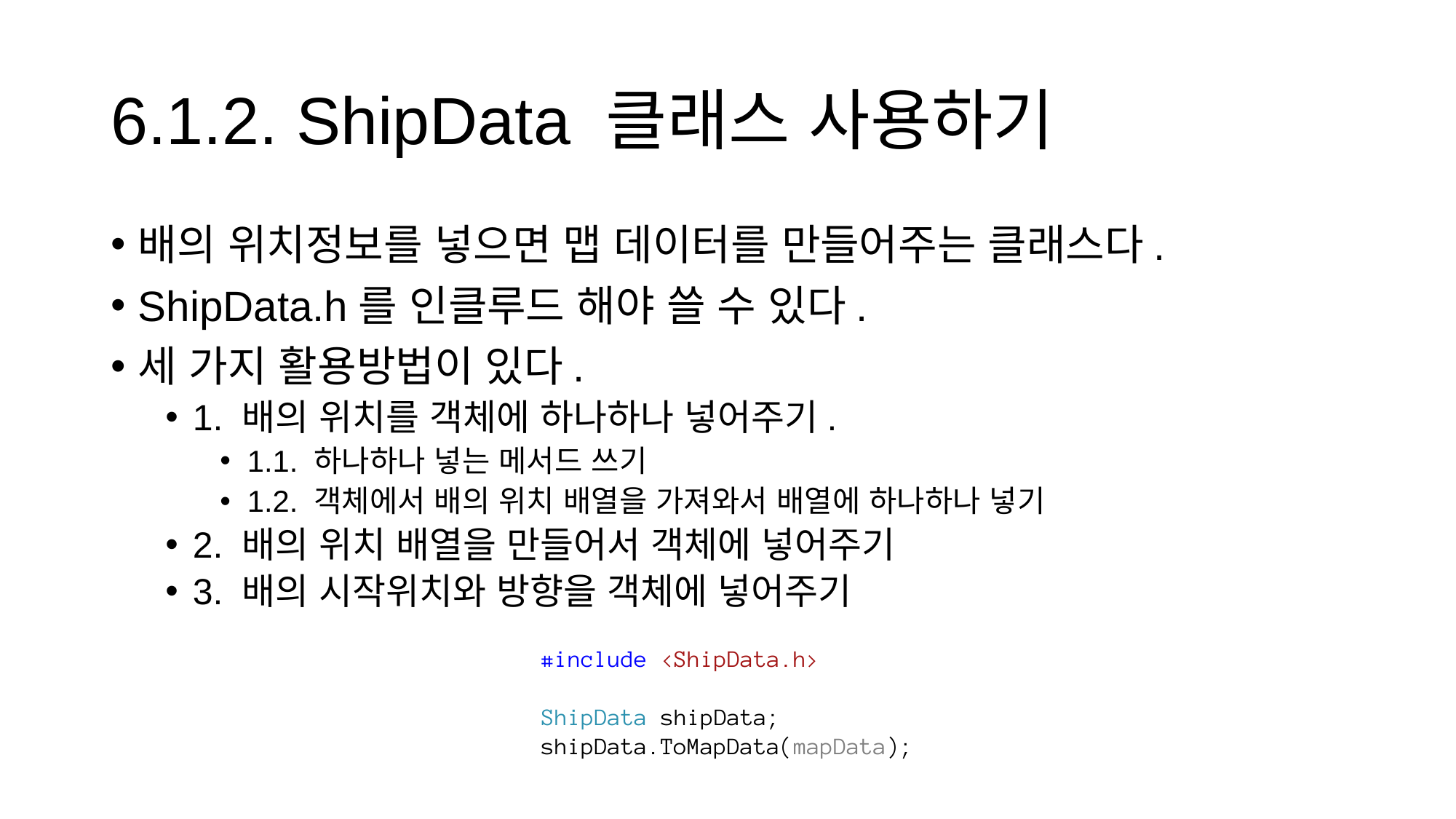

# 6.1.2. ShipData 클래스 사용하기
배의 위치정보를 넣으면 맵 데이터를 만들어주는 클래스다.
ShipData.h를 인클루드 해야 쓸 수 있다.
세 가지 활용방법이 있다.
1. 배의 위치를 객체에 하나하나 넣어주기.
1.1. 하나하나 넣는 메서드 쓰기
1.2. 객체에서 배의 위치 배열을 가져와서 배열에 하나하나 넣기
2. 배의 위치 배열을 만들어서 객체에 넣어주기
3. 배의 시작위치와 방향을 객체에 넣어주기
#include <ShipData.h>

ShipData shipData;
shipData.ToMapData(mapData);